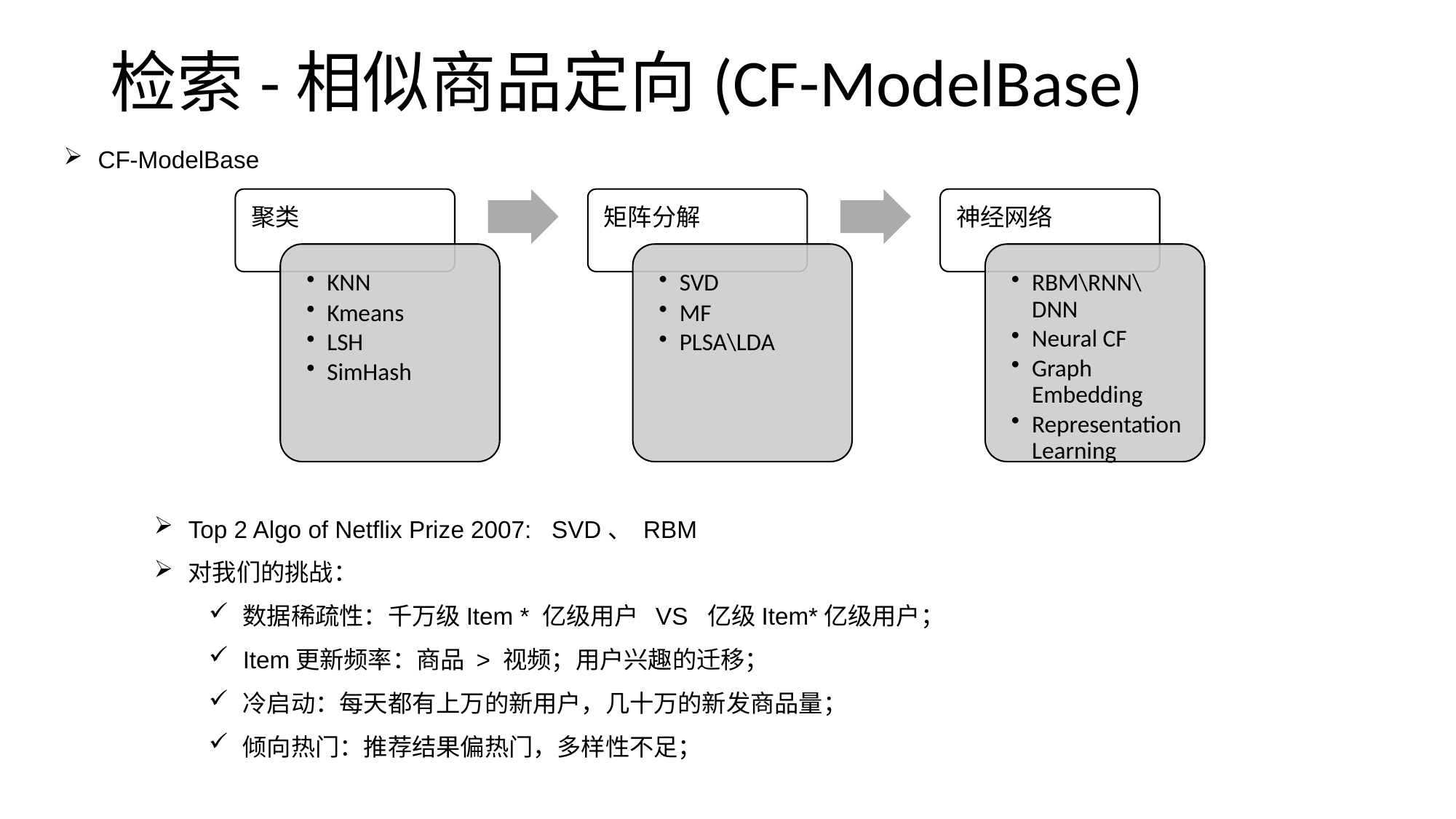

聚类
KNN
Kmeans
LSH
SimHash

矩阵分解
SVD
MF
PLSA\LDA

神经网络
RBM\RNN\DNN
Neural CF
Graph Embedding
Representation Learning
# 检索-相似商品定向(CF-ModelBase)
CF-ModelBase
Top 2 Algo of Netflix Prize 2007:   SVD、 RBM
对我们的挑战：
数据稀疏性：千万级Item * 亿级用户  VS  亿级Item*亿级用户；
Item更新频率：商品 > 视频；用户兴趣的迁移；
冷启动：每天都有上万的新用户，几十万的新发商品量；
倾向热门：推荐结果偏热门，多样性不足；